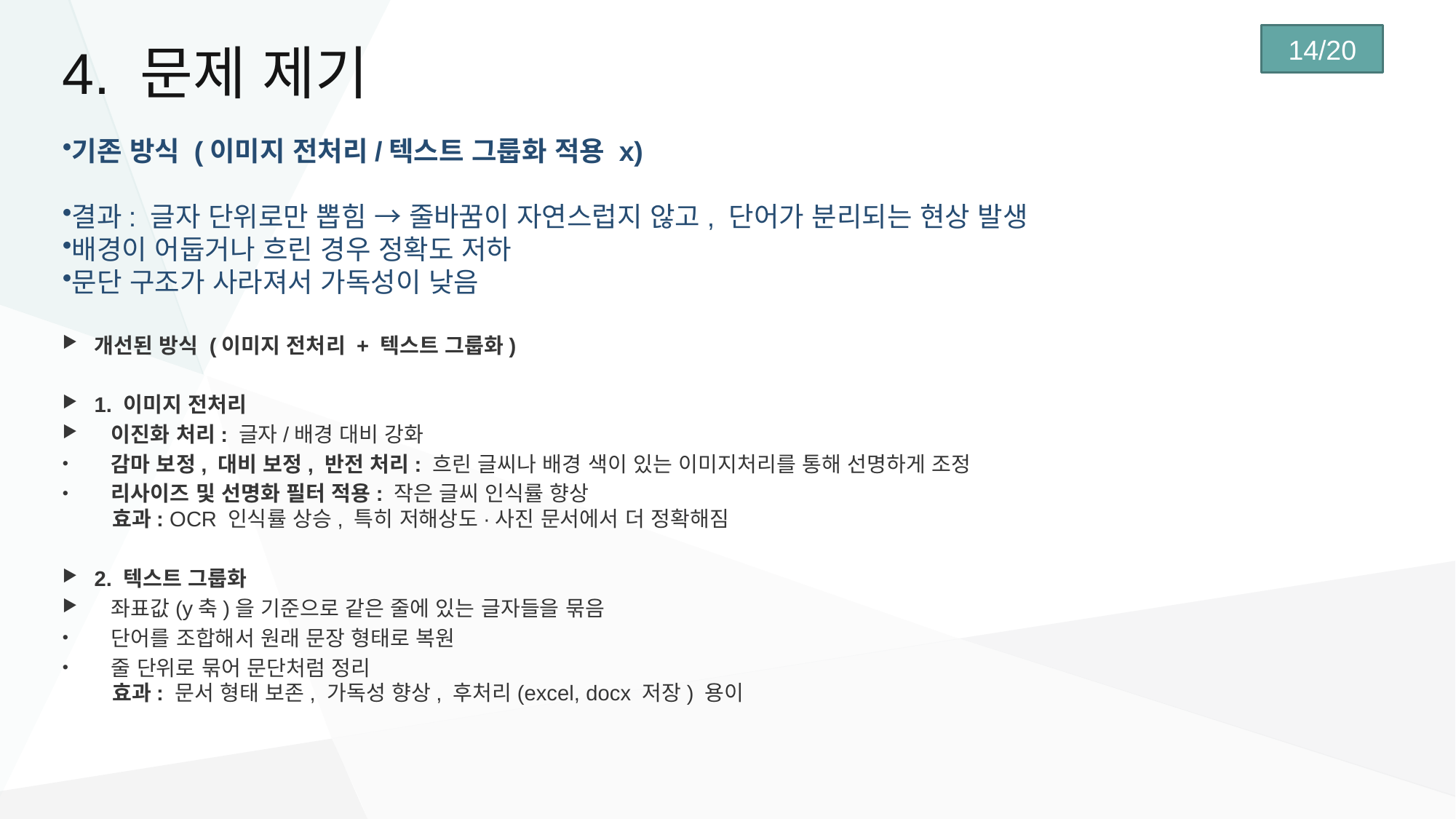

# 4. 문제 제기
기존 방식 (이미지 전처리/텍스트 그룹화 적용 x)

결과: 글자 단위로만 뽑힘 → 줄바꿈이 자연스럽지 않고, 단어가 분리되는 현상 발생
배경이 어둡거나 흐린 경우 정확도 저하
문단 구조가 사라져서 가독성이 낮음

개선된 방식 (이미지 전처리 + 텍스트 그룹화)

1. 이미지 전처리
  이진화 처리: 글자/배경 대비 강화
  감마 보정, 대비 보정, 반전 처리: 흐린 글씨나 배경 색이 있는 이미지처리를 통해 선명하게 조정
  리사이즈 및 선명화 필터 적용: 작은 글씨 인식률 향상
   효과: OCR 인식률 상승, 특히 저해상도·사진 문서에서 더 정확해짐

2. 텍스트 그룹화
  좌표값(y축)을 기준으로 같은 줄에 있는 글자들을 묶음
  단어를 조합해서 원래 문장 형태로 복원
  줄 단위로 묶어 문단처럼 정리
   효과: 문서 형태 보존, 가독성 향상, 후처리(excel, docx 저장) 용이